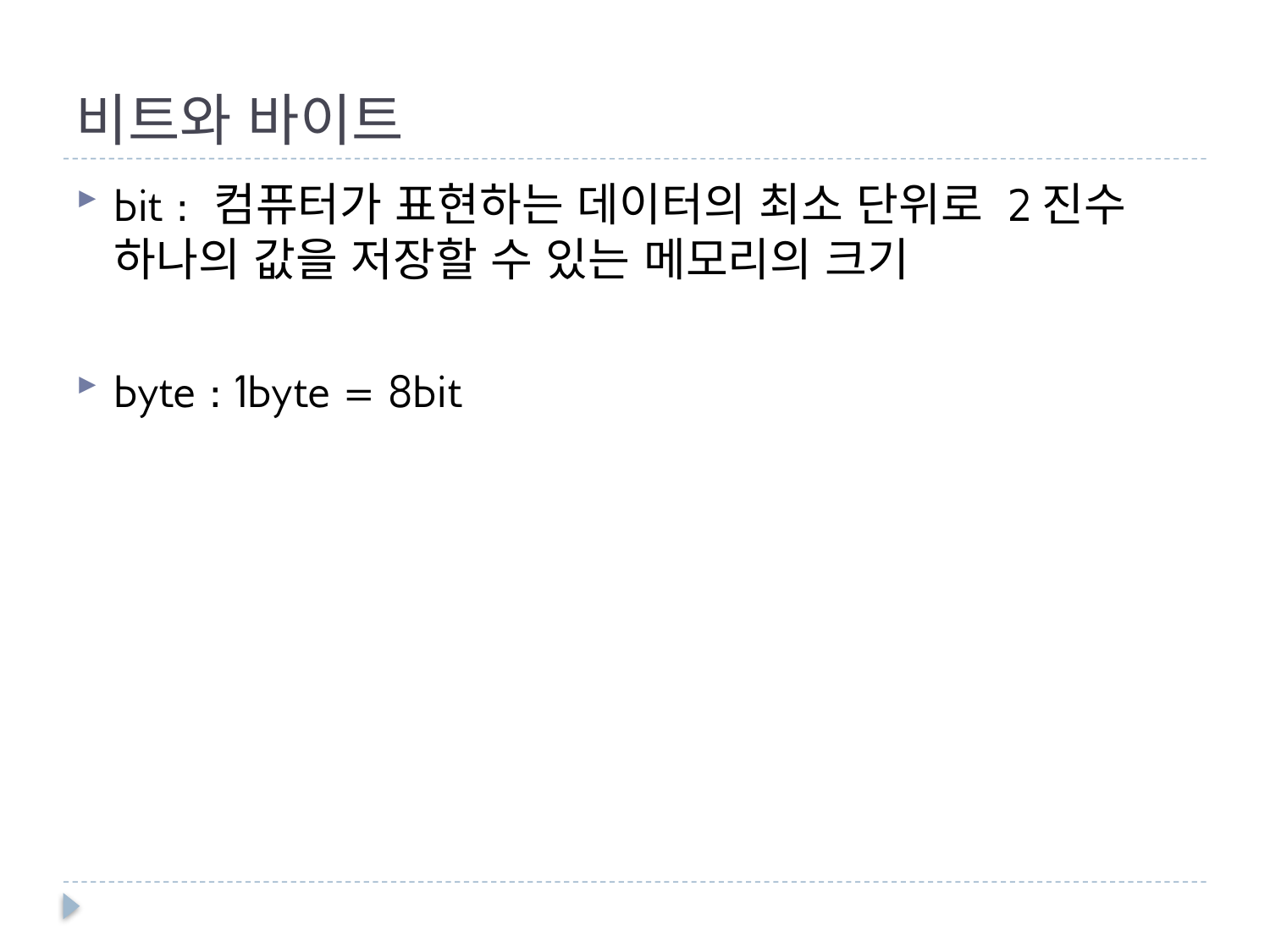

# 비트와 바이트
bit : 컴퓨터가 표현하는 데이터의 최소 단위로 2진수 하나의 값을 저장할 수 있는 메모리의 크기

byte : 1byte = 8bit